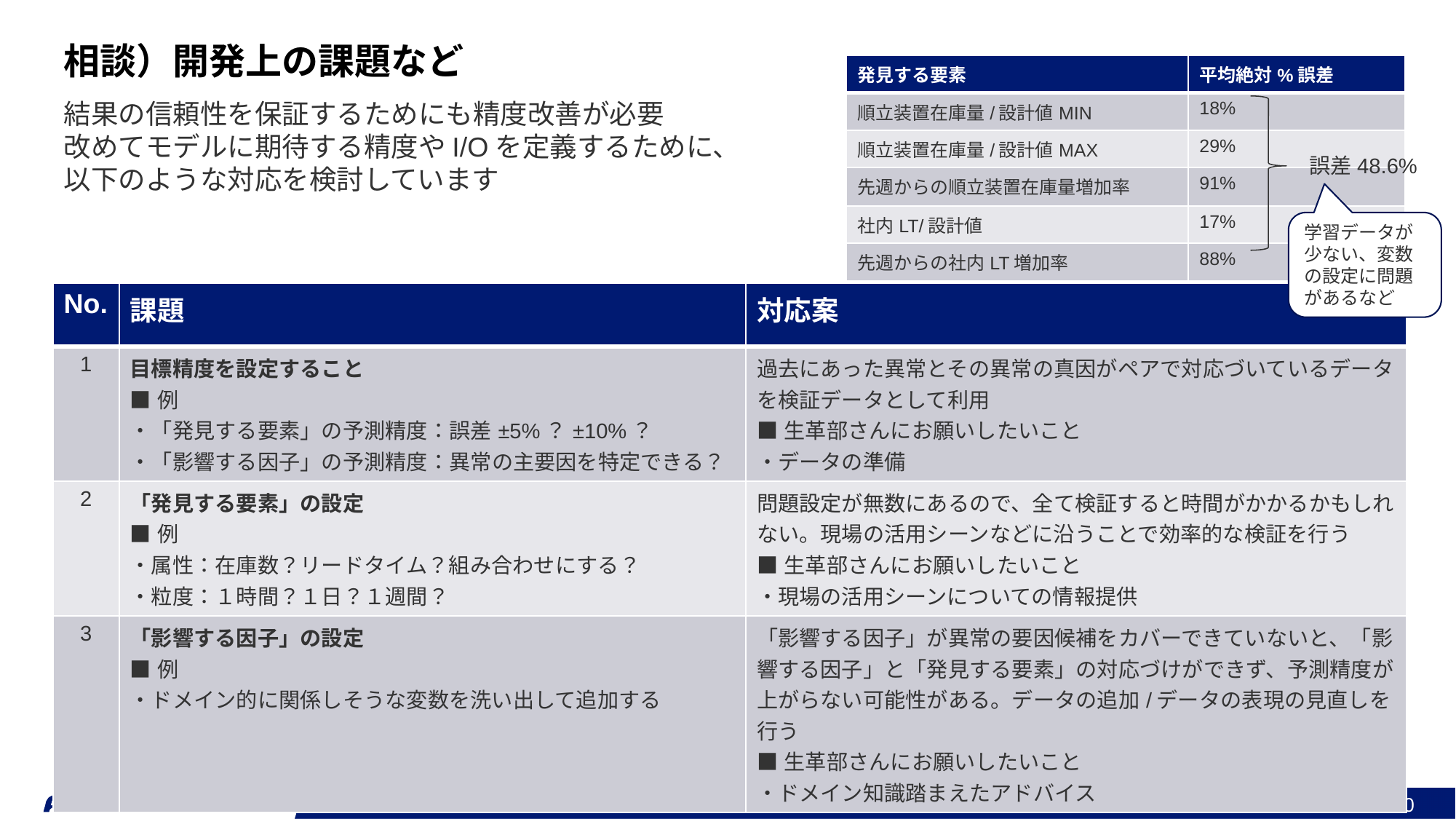

相談）開発上の課題など
| 発見する要素 | 平均絶対%誤差 |
| --- | --- |
| 順立装置在庫量/設計値MIN | 18% |
| 順立装置在庫量/設計値MAX | 29% |
| 先週からの順立装置在庫量増加率 | 91% |
| 社内LT/設計値 | 17% |
| 先週からの社内LT増加率 | 88% |
結果の信頼性を保証するためにも精度改善が必要
改めてモデルに期待する精度やI/Oを定義するために、
以下のような対応を検討しています

誤差48.6%
学習データが少ない、変数の設定に問題があるなど
| No. | 課題 | 対応案 |
| --- | --- | --- |
| 1 | 目標精度を設定すること ■例 ・「発見する要素」の予測精度：誤差±5%？±10%？ ・「影響する因子」の予測精度：異常の主要因を特定できる？ | 過去にあった異常とその異常の真因がペアで対応づいているデータを検証データとして利用 ■生革部さんにお願いしたいこと ・データの準備 |
| 2 | 「発見する要素」の設定 ■例 ・属性：在庫数？リードタイム？組み合わせにする？ ・粒度：１時間？１日？１週間？ | 問題設定が無数にあるので、全て検証すると時間がかかるかもしれない。現場の活用シーンなどに沿うことで効率的な検証を行う ■生革部さんにお願いしたいこと ・現場の活用シーンについての情報提供 |
| 3 | 「影響する因子」の設定 ■例 ・ドメイン的に関係しそうな変数を洗い出して追加する | 「影響する因子」が異常の要因候補をカバーできていないと、「影響する因子」と「発見する要素」の対応づけができず、予測精度が上がらない可能性がある。データの追加/データの表現の見直しを行う ■生革部さんにお願いしたいこと ・ドメイン知識踏まえたアドバイス |
2023年 11月 24日